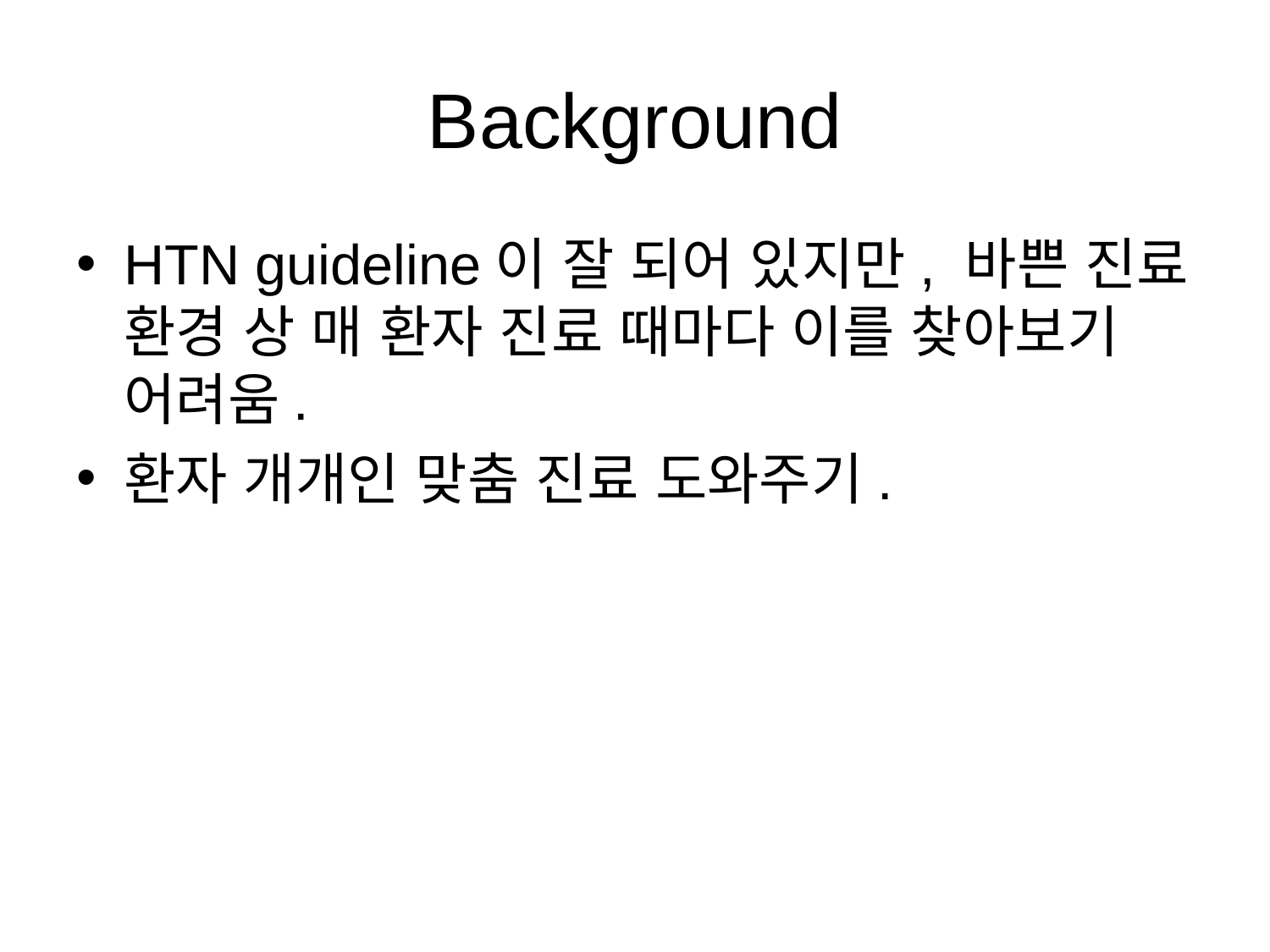

# Background
HTN guideline이 잘 되어 있지만, 바쁜 진료 환경 상 매 환자 진료 때마다 이를 찾아보기 어려움.
환자 개개인 맞춤 진료 도와주기.